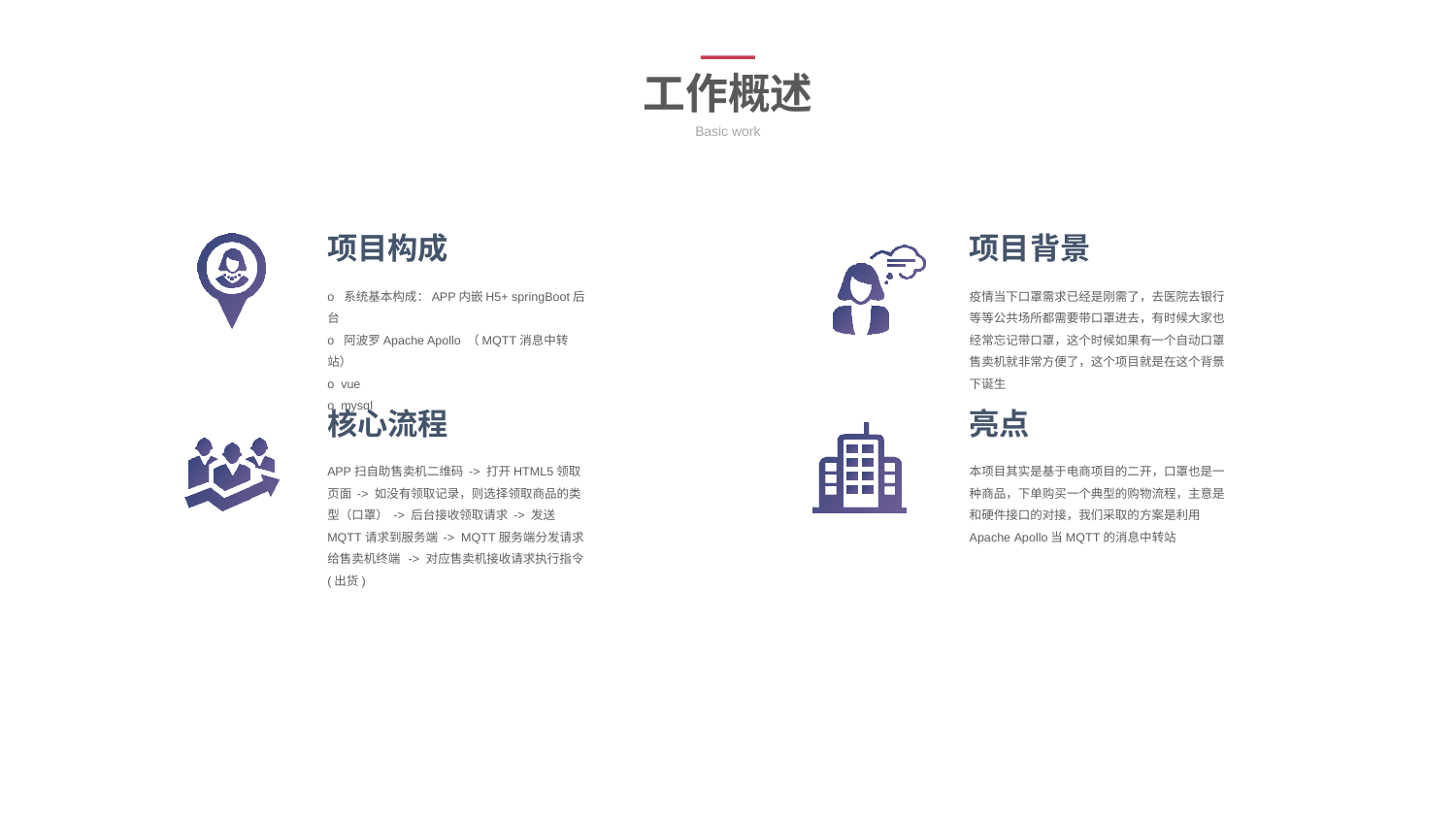

工作概述
Basic work
项目构成
o  系统基本构成：APP内嵌H5+ springBoot后台
o  阿波罗Apache Apollo （MQTT消息中转站）
o  vue
o  mysql
项目背景
疫情当下口罩需求已经是刚需了，去医院去银行等等公共场所都需要带口罩进去，有时候大家也经常忘记带口罩，这个时候如果有一个自动口罩售卖机就非常方便了，这个项目就是在这个背景下诞生

核心流程
APP扫自助售卖机二维码 -> 打开HTML5领取页面 -> 如没有领取记录，则选择领取商品的类型（口罩） -> 后台接收领取请求 -> 发送MQTT请求到服务端 ->  MQTT服务端分发请求给售卖机终端  -> 对应售卖机接收请求执行指令(出货)
亮点
本项目其实是基于电商项目的二开，口罩也是一种商品，下单购买一个典型的购物流程，主意是和硬件接口的对接，我们采取的方案是利用Apache Apollo当MQTT的消息中转站